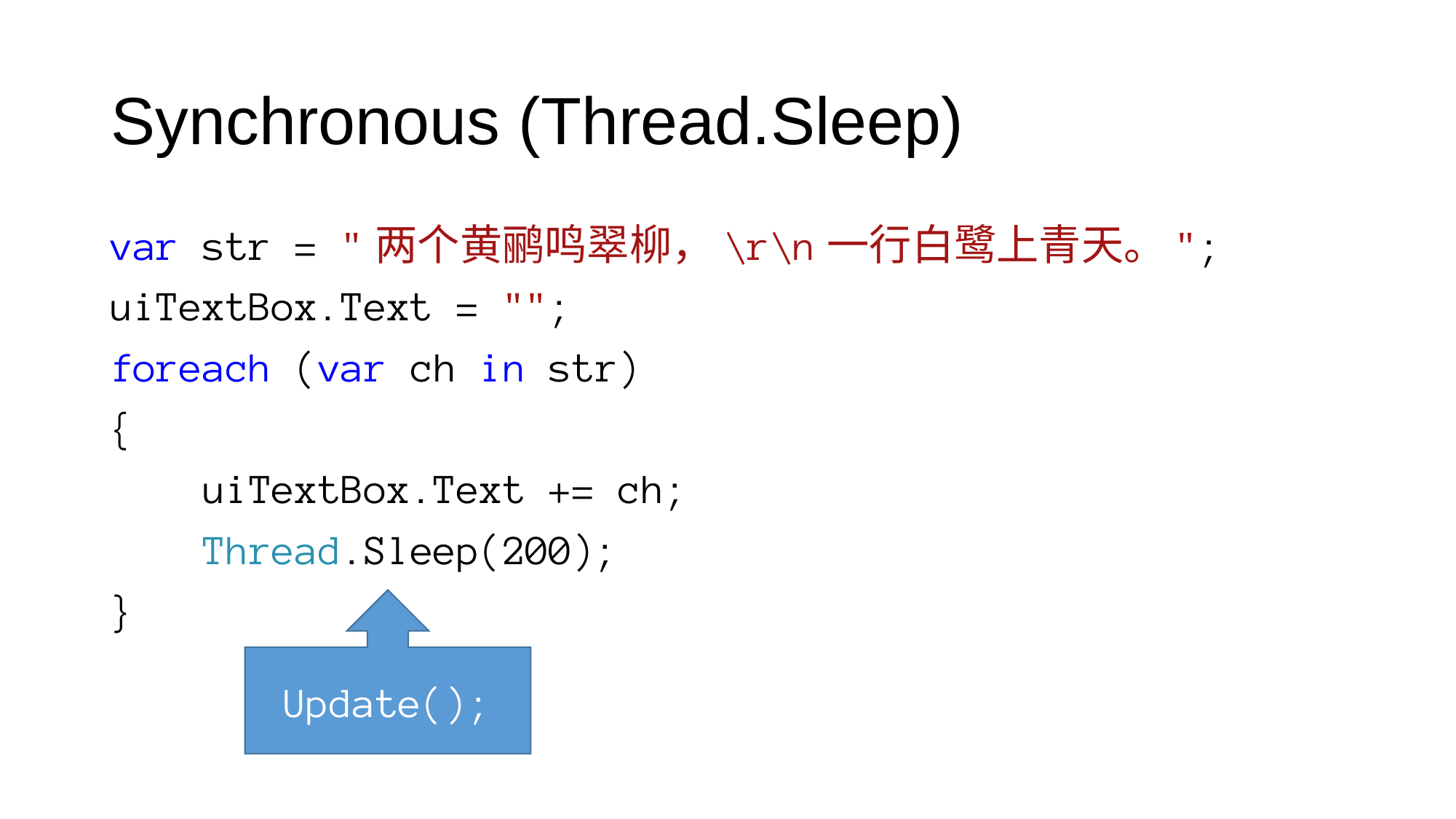

# Synchronous (Thread.Sleep)
var str = "两个黄鹂鸣翠柳，\r\n一行白鹭上青天。";
uiTextBox.Text = "";
foreach (var ch in str)
{
    uiTextBox.Text += ch;
    Thread.Sleep(200);
}
Update();